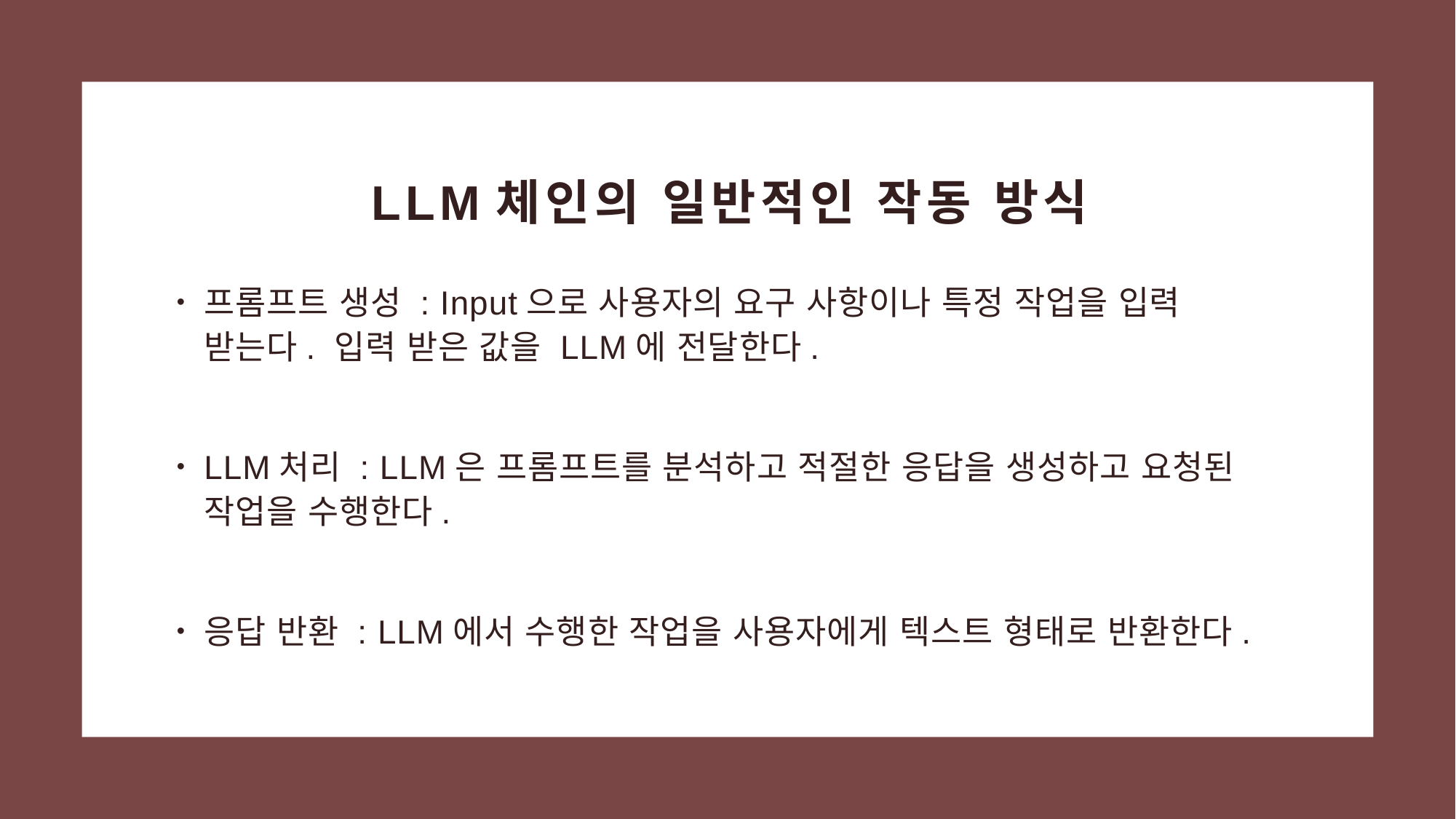

# LLM체인의 일반적인 작동 방식
프롬프트 생성 : Input으로 사용자의 요구 사항이나 특정 작업을 입력 받는다. 입력 받은 값을 LLM에 전달한다.

LLM처리 : LLM은 프롬프트를 분석하고 적절한 응답을 생성하고 요청된 작업을 수행한다.

응답 반환 : LLM에서 수행한 작업을 사용자에게 텍스트 형태로 반환한다.